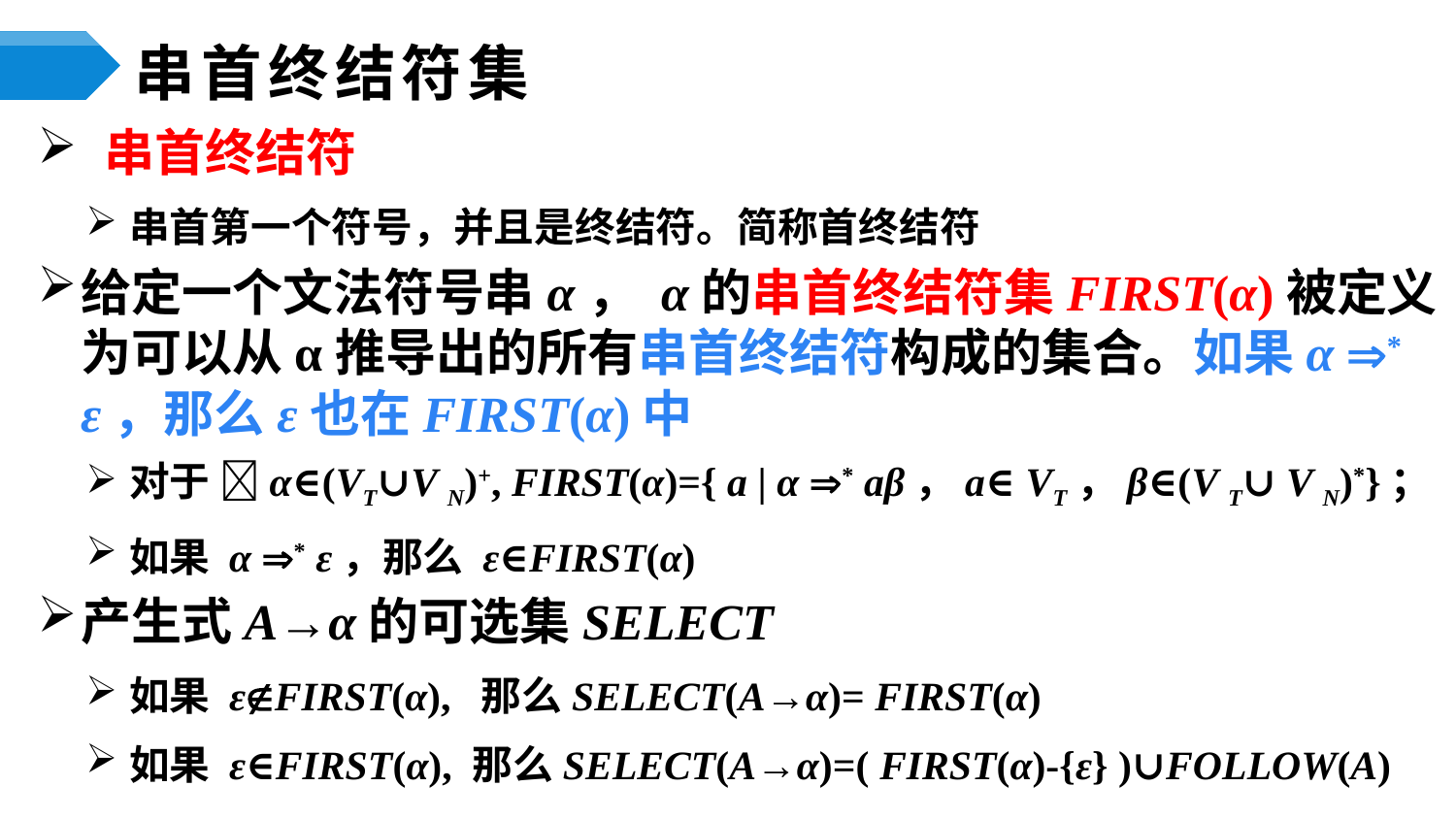

# 串首终结符集
 串首终结符
串首第一个符号，并且是终结符。简称首终结符
给定一个文法符号串α， α的串首终结符集FIRST(α)被定义为可以从α推导出的所有串首终结符构成的集合。如果α ⇒* ε，那么ε也在FIRST(α)中
对于 ∀α∈(VT∪V N)+, FIRST(α)={ a | α ⇒* aβ，a∈ VT，β∈(V T∪ V N)*}；
如果 α ⇒* ε，那么 ε∈FIRST(α)
产生式A→α的可选集SELECT
如果 ε∉FIRST(α),  那么SELECT(A→α)= FIRST(α)
如果 ε∈FIRST(α), 那么SELECT(A→α)=( FIRST(α)-{ε} )∪FOLLOW(A)